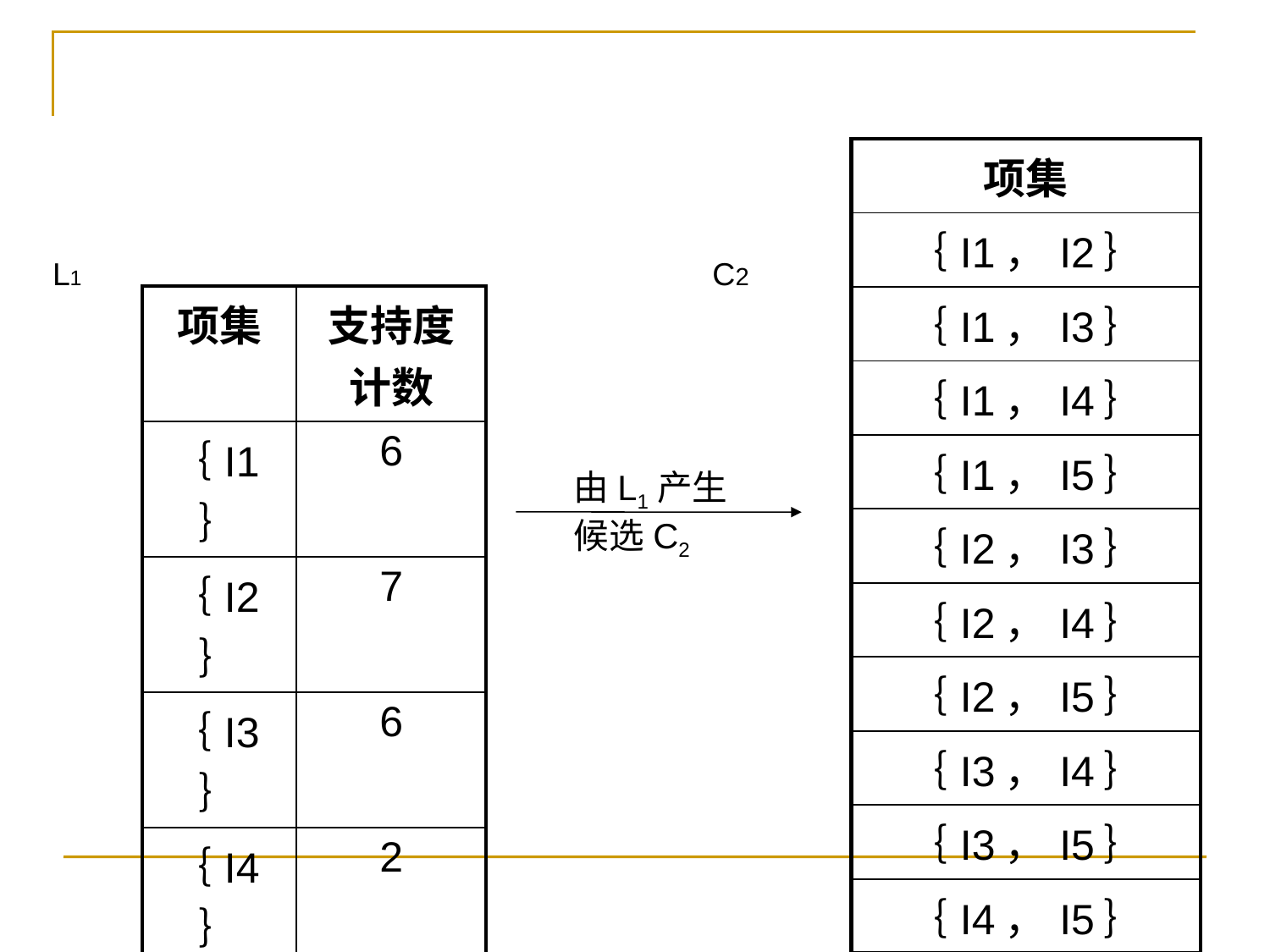

| 项集 |
| --- |
| ｛I1，I2｝ |
| ｛I1，I3｝ |
| ｛I1，I4｝ |
| ｛I1，I5｝ |
| ｛I2，I3｝ |
| ｛I2，I4｝ |
| ｛I2，I5｝ |
| ｛I3，I4｝ |
| ｛I3，I5｝ |
| ｛I4，I5｝ |

L1
C2
| 项集 | 支持度计数 |
| --- | --- |
| ｛I1｝ | 6 |
| ｛I2｝ | 7 |
| ｛I3｝ | 6 |
| ｛I4｝ | 2 |
| ｛I5｝ | 2 |
由L1产生
候选C2